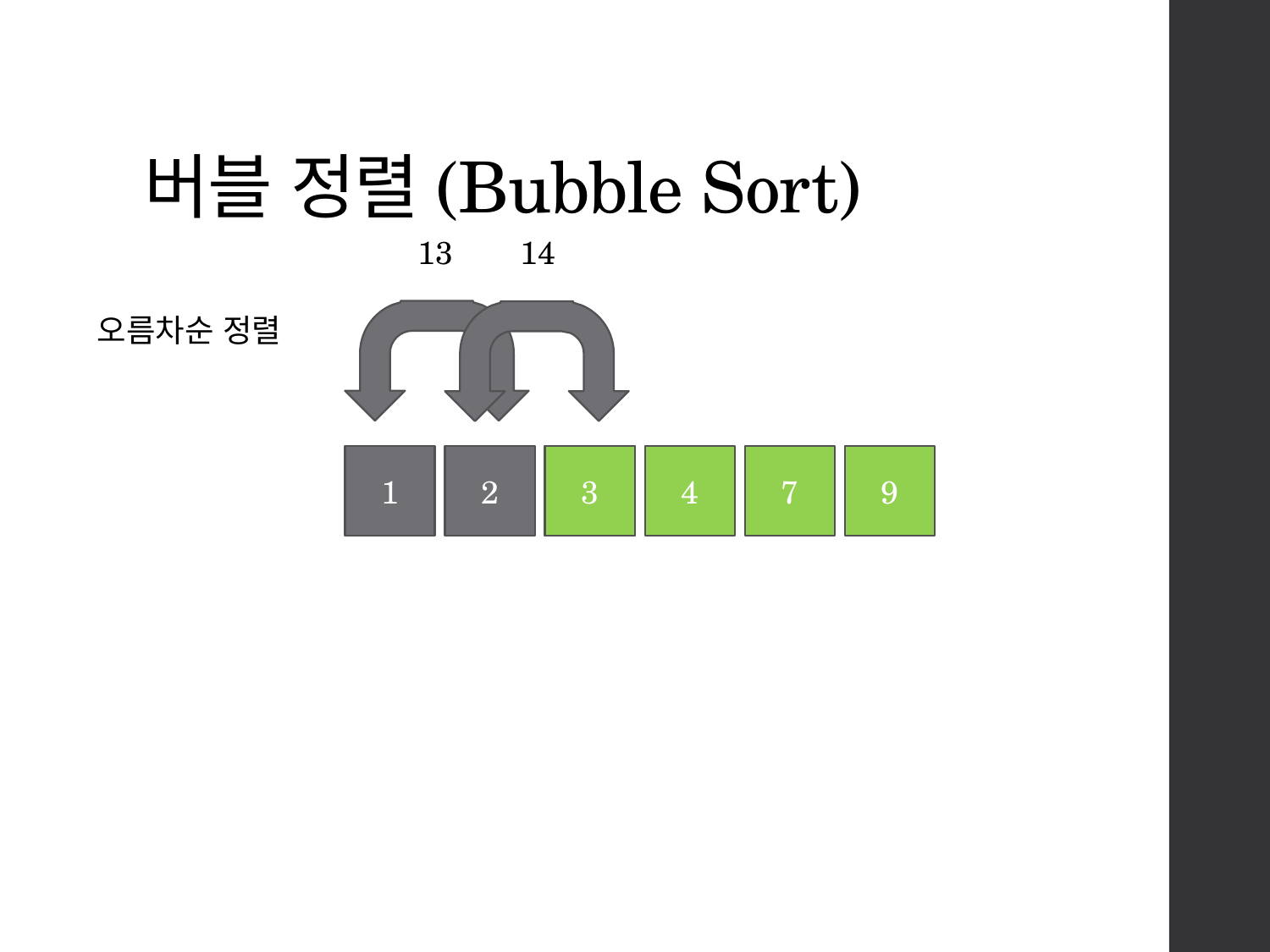

버블 정렬(Bubble Sort)
13
14

오름차순 정렬
1
2
3
3
4
7
9